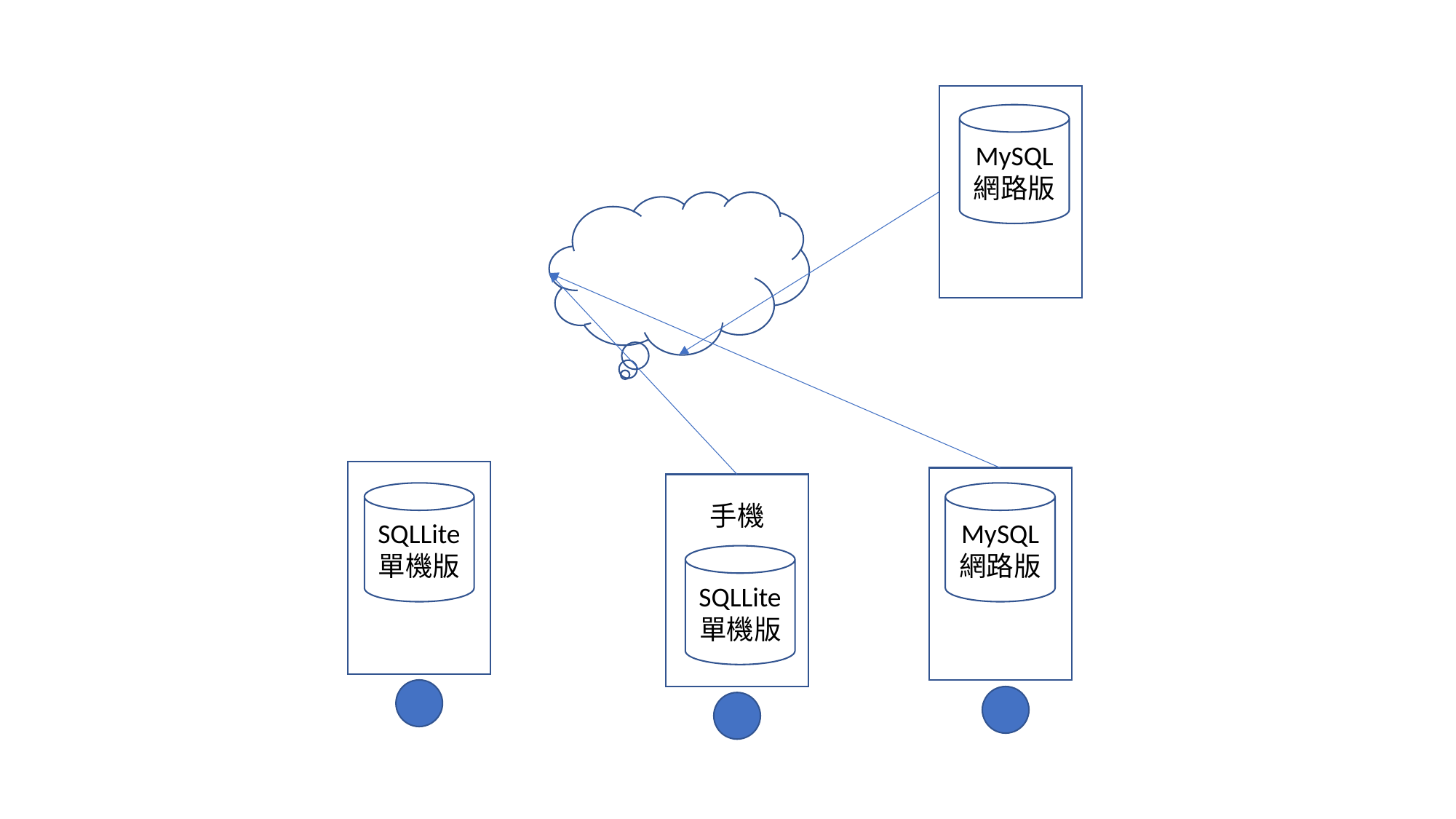

MySQL
網路版

手機

MySQL
網路版
SQLLite
單機版
SQLLite
單機版